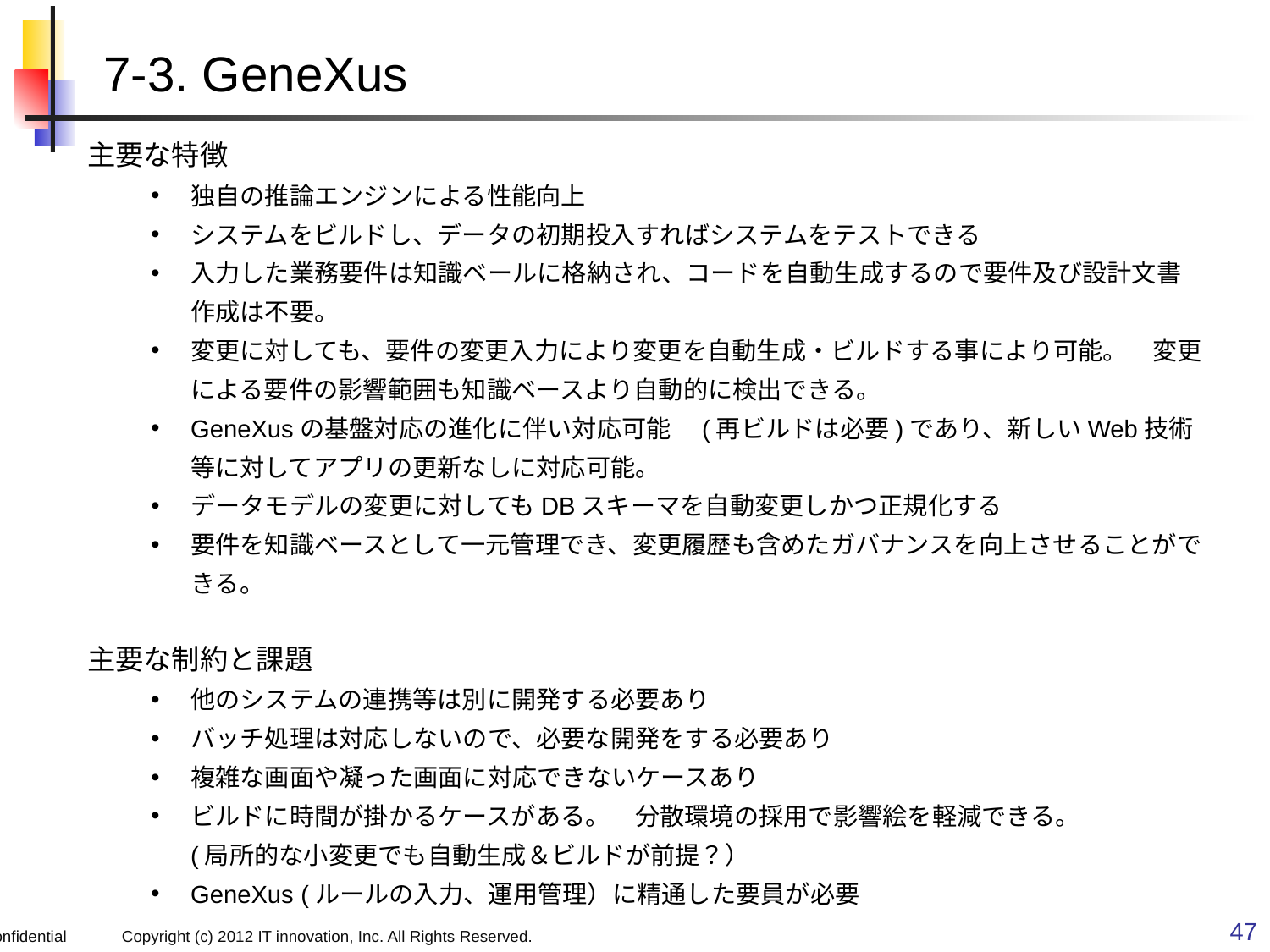

7-3. GeneXus
主要な特徴
独自の推論エンジンによる性能向上
システムをビルドし、データの初期投入すればシステムをテストできる
入力した業務要件は知識ベールに格納され、コードを自動生成するので要件及び設計文書作成は不要。
変更に対しても、要件の変更入力により変更を自動生成・ビルドする事により可能。　変更による要件の影響範囲も知識ベースより自動的に検出できる。
GeneXusの基盤対応の進化に伴い対応可能　(再ビルドは必要)であり、新しいWeb技術等に対してアプリの更新なしに対応可能。
データモデルの変更に対してもDBスキーマを自動変更しかつ正規化する
要件を知識ベースとして一元管理でき、変更履歴も含めたガバナンスを向上させることができる。

主要な制約と課題
他のシステムの連携等は別に開発する必要あり
バッチ処理は対応しないので、必要な開発をする必要あり
複雑な画面や凝った画面に対応できないケースあり
ビルドに時間が掛かるケースがある。　分散環境の採用で影響絵を軽減できる。
(局所的な小変更でも自動生成＆ビルドが前提？）
GeneXus (ルールの入力、運用管理）に精通した要員が必要